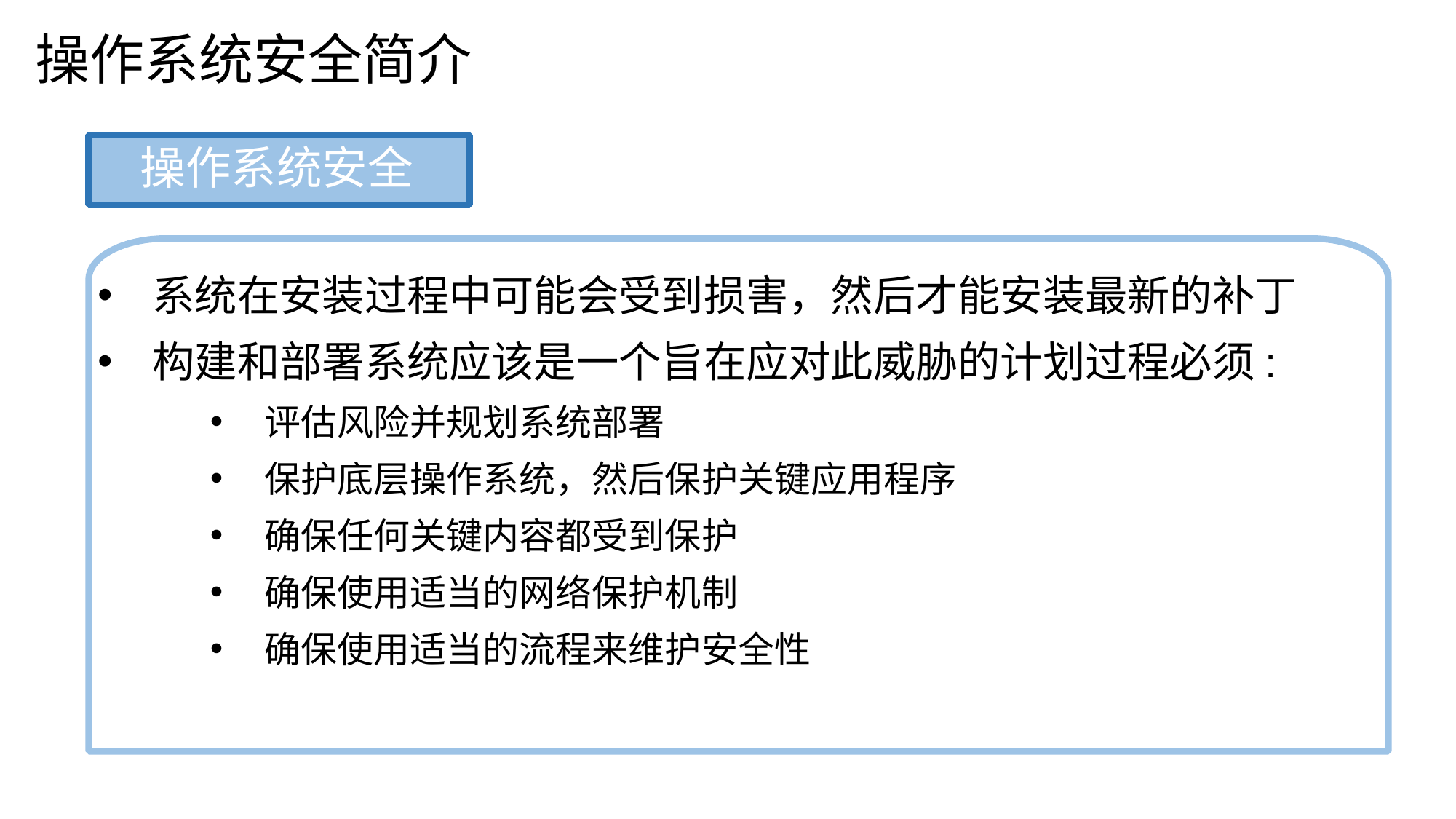

操作系统安全简介

操作系统安全
系统在安装过程中可能会受到损害，然后才能安装最新的补丁
构建和部署系统应该是一个旨在应对此威胁的计划过程必须:
评估风险并规划系统部署
保护底层操作系统，然后保护关键应用程序
确保任何关键内容都受到保护
确保使用适当的网络保护机制
确保使用适当的流程来维护安全性